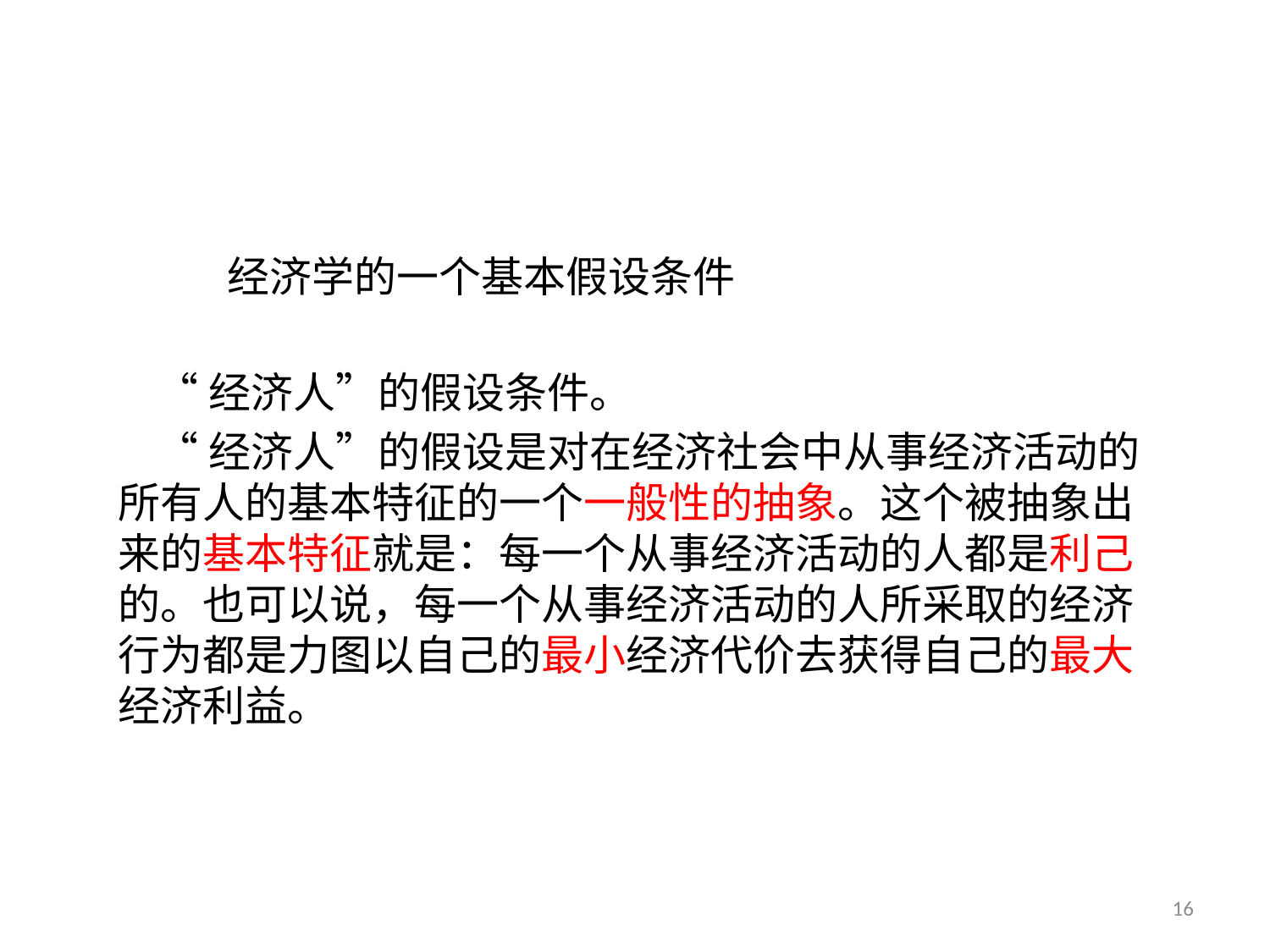

# 经济学的一个基本假设条件
    “经济人”的假设条件。
    “经济人”的假设是对在经济社会中从事经济活动的所有人的基本特征的一个一般性的抽象。这个被抽象出来的基本特征就是：每一个从事经济活动的人都是利己的。也可以说，每一个从事经济活动的人所采取的经济行为都是力图以自己的最小经济代价去获得自己的最大经济利益。
16